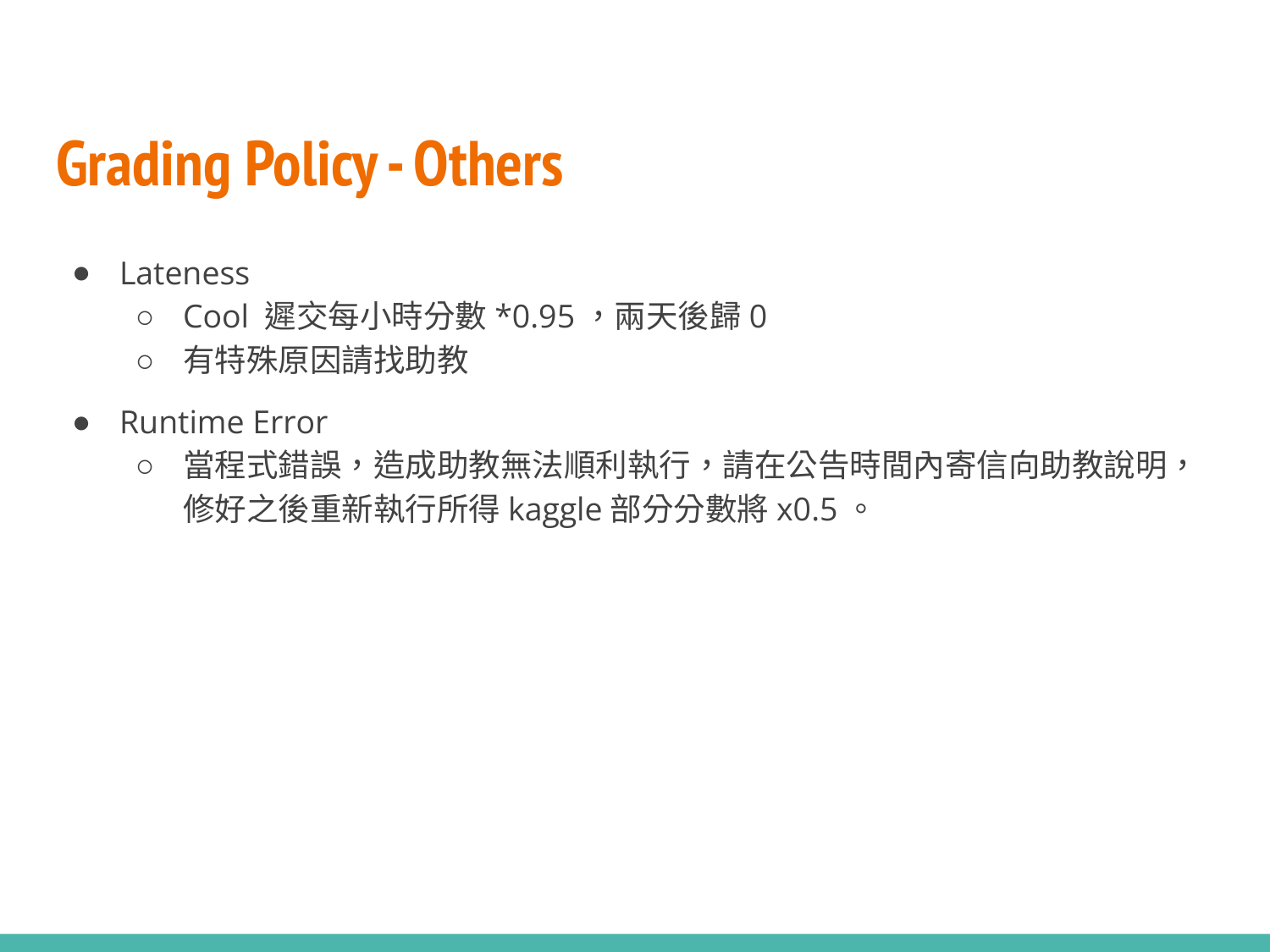

# Grading Policy - Others
Lateness
Cool 遲交每小時分數*0.95，兩天後歸0
有特殊原因請找助教
Runtime Error
當程式錯誤，造成助教無法順利執行，請在公告時間內寄信向助教說明，修好之後重新執行所得kaggle部分分數將x0.5。